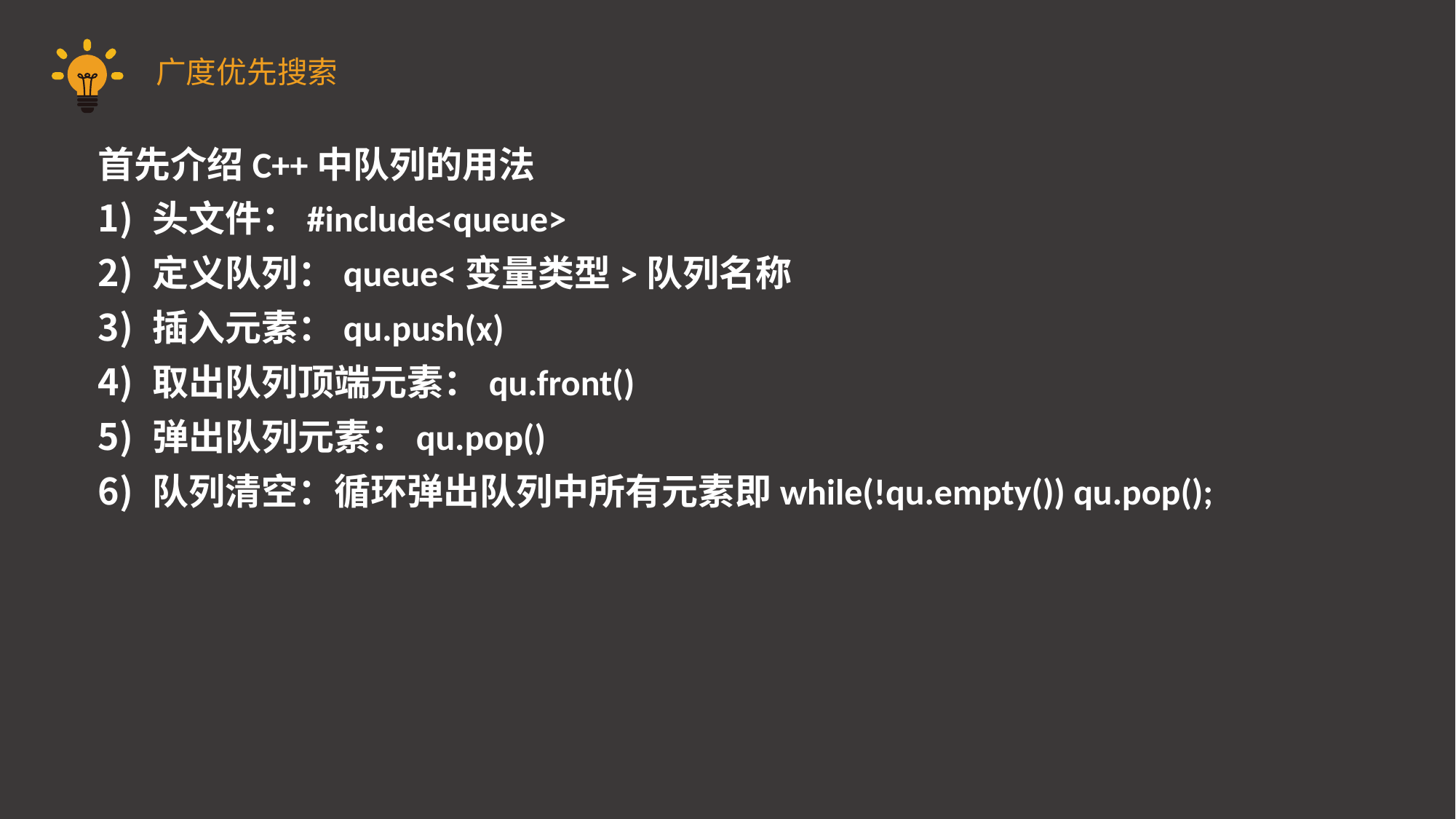

广度优先搜索
首先介绍C++中队列的用法
头文件：#include<queue>
定义队列：queue<变量类型>队列名称
插入元素：qu.push(x)
取出队列顶端元素：qu.front()
弹出队列元素：qu.pop()
队列清空：循环弹出队列中所有元素即while(!qu.empty()) qu.pop();